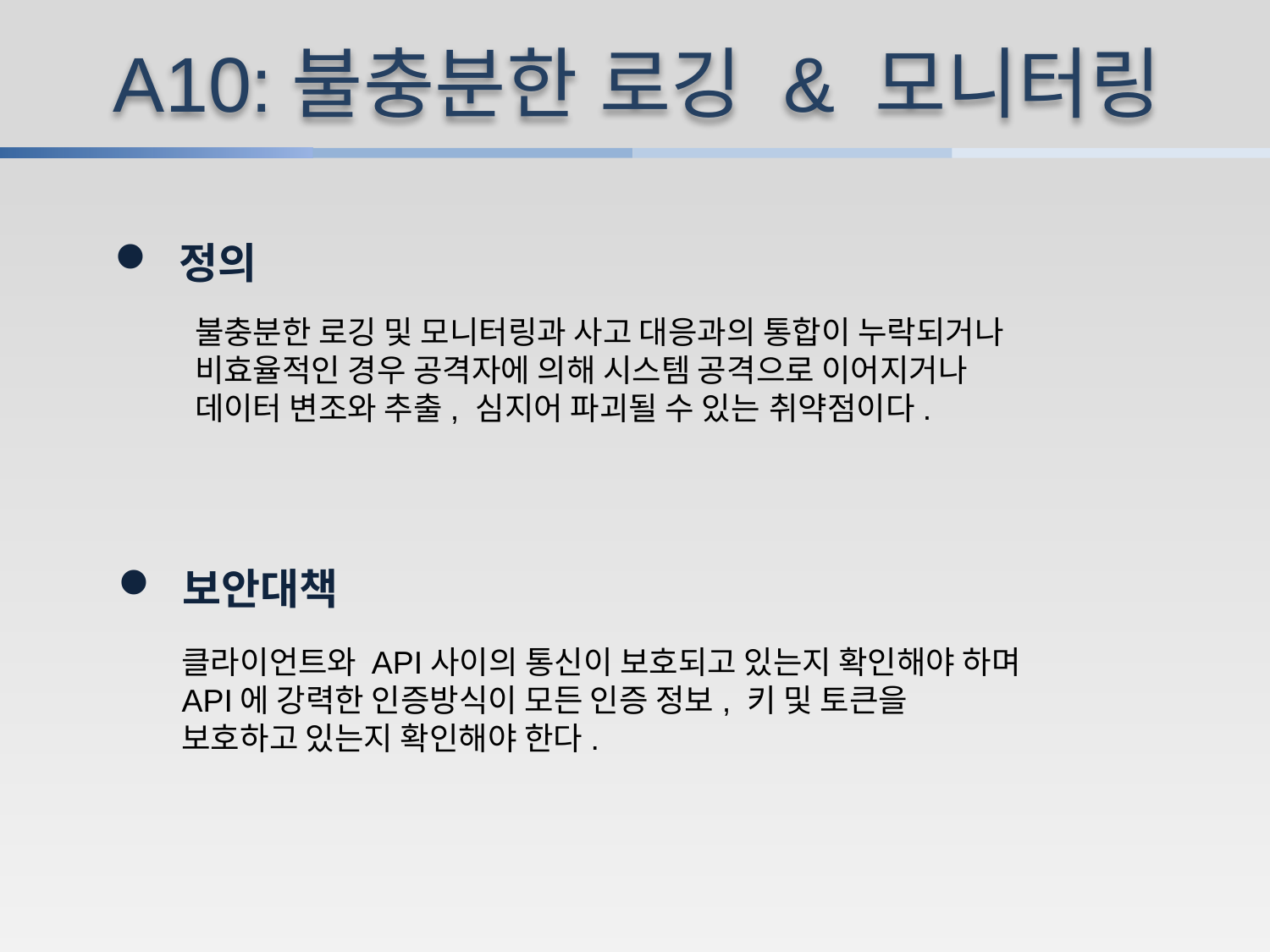

A10:불충분한 로깅 & 모니터링

 정의
불충분한 로깅 및 모니터링과 사고 대응과의 통합이 누락되거나
비효율적인 경우 공격자에 의해 시스템 공격으로 이어지거나
데이터 변조와 추출, 심지어 파괴될 수 있는 취약점이다.
 보안대책
클라이언트와 API사이의 통신이 보호되고 있는지 확인해야 하며
API에 강력한 인증방식이 모든 인증 정보, 키 및 토큰을
보호하고 있는지 확인해야 한다.